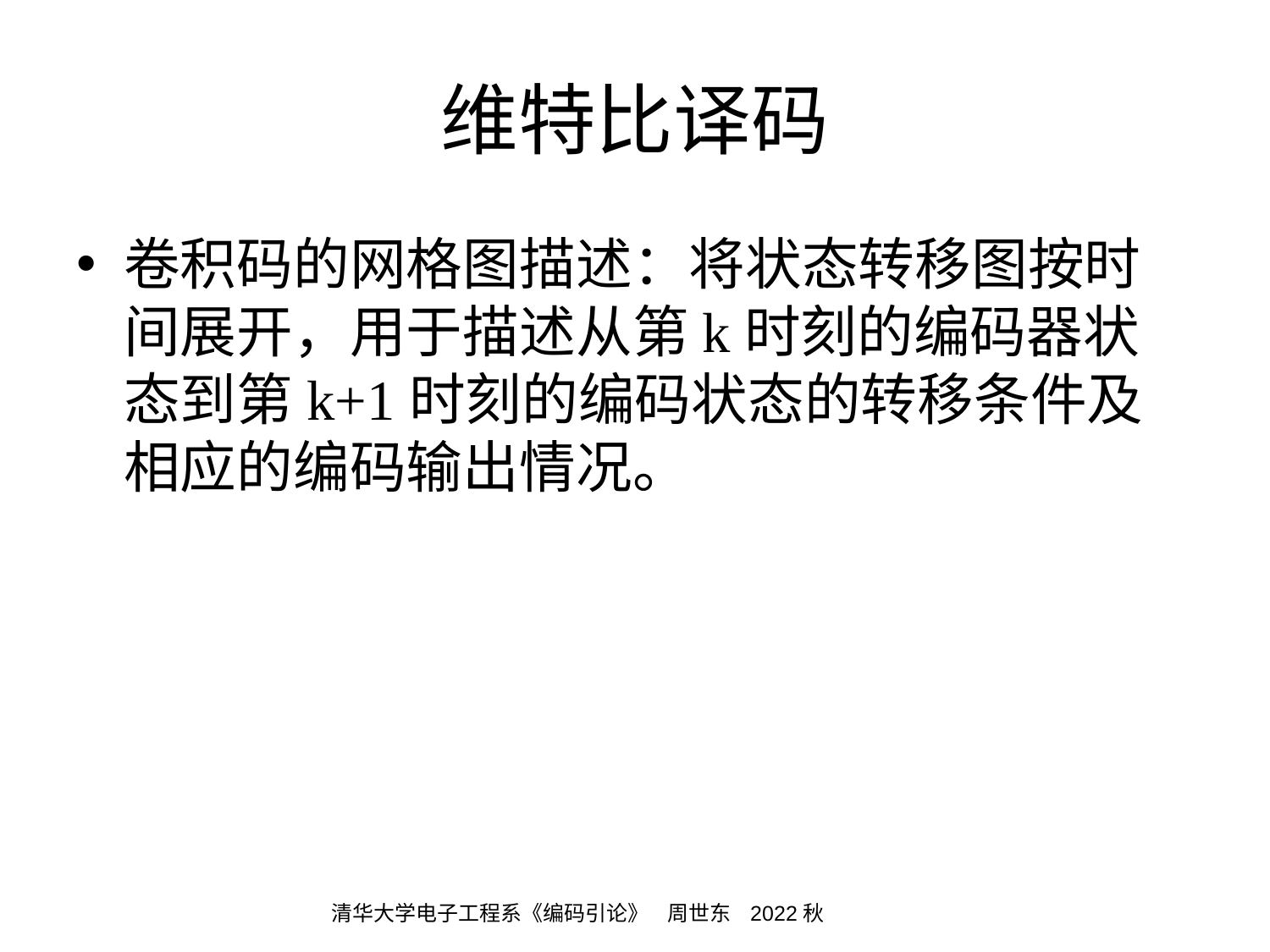

# 维特比译码
卷积码的网格图描述：将状态转移图按时间展开，用于描述从第k时刻的编码器状态到第k+1时刻的编码状态的转移条件及相应的编码输出情况。